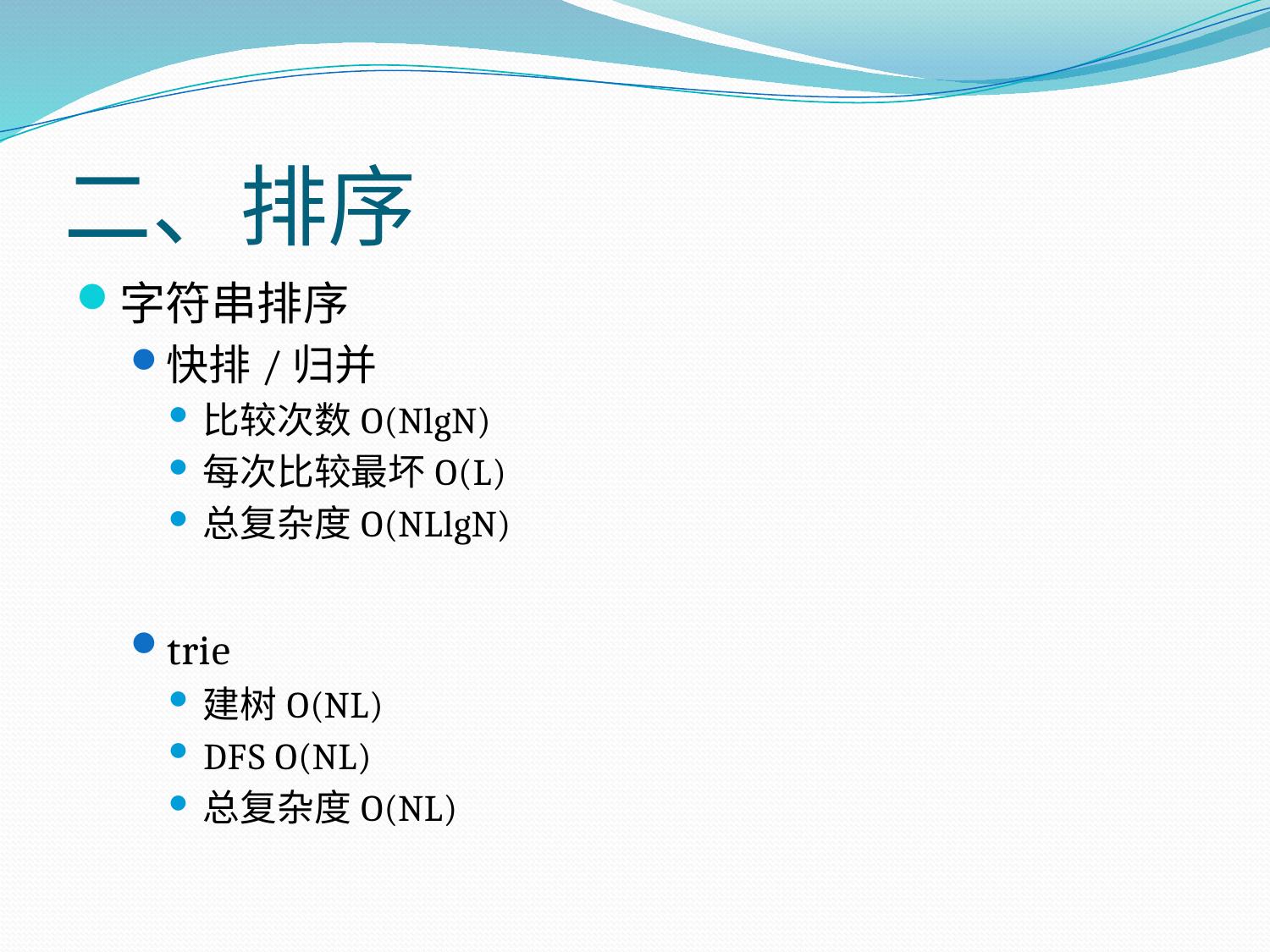

# 二、排序
字符串排序
快排/归并
比较次数O(NlgN)
每次比较最坏O(L)
总复杂度O(NLlgN)

trie
建树O(NL)
DFS O(NL)
总复杂度O(NL)